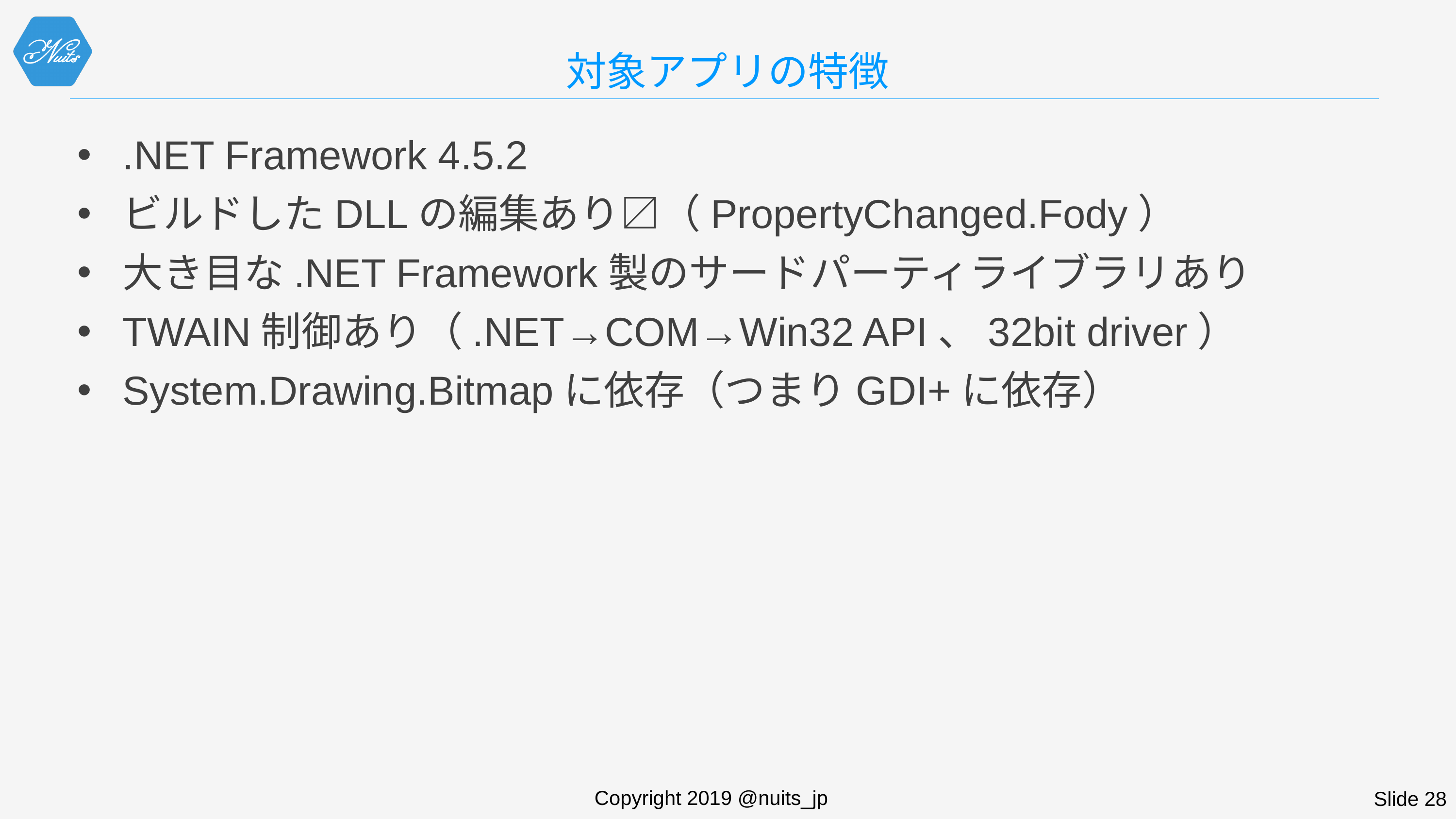

# 対象アプリの特徴
.NET Framework 4.5.2
ビルドしたDLLの編集あり〼（PropertyChanged.Fody）
大き目な.NET Framework製のサードパーティライブラリあり
TWAIN制御あり（.NET→COM→Win32 API、32bit driver）
System.Drawing.Bitmapに依存（つまりGDI+に依存）

Copyright 2019 @nuits_jp
Slide 28